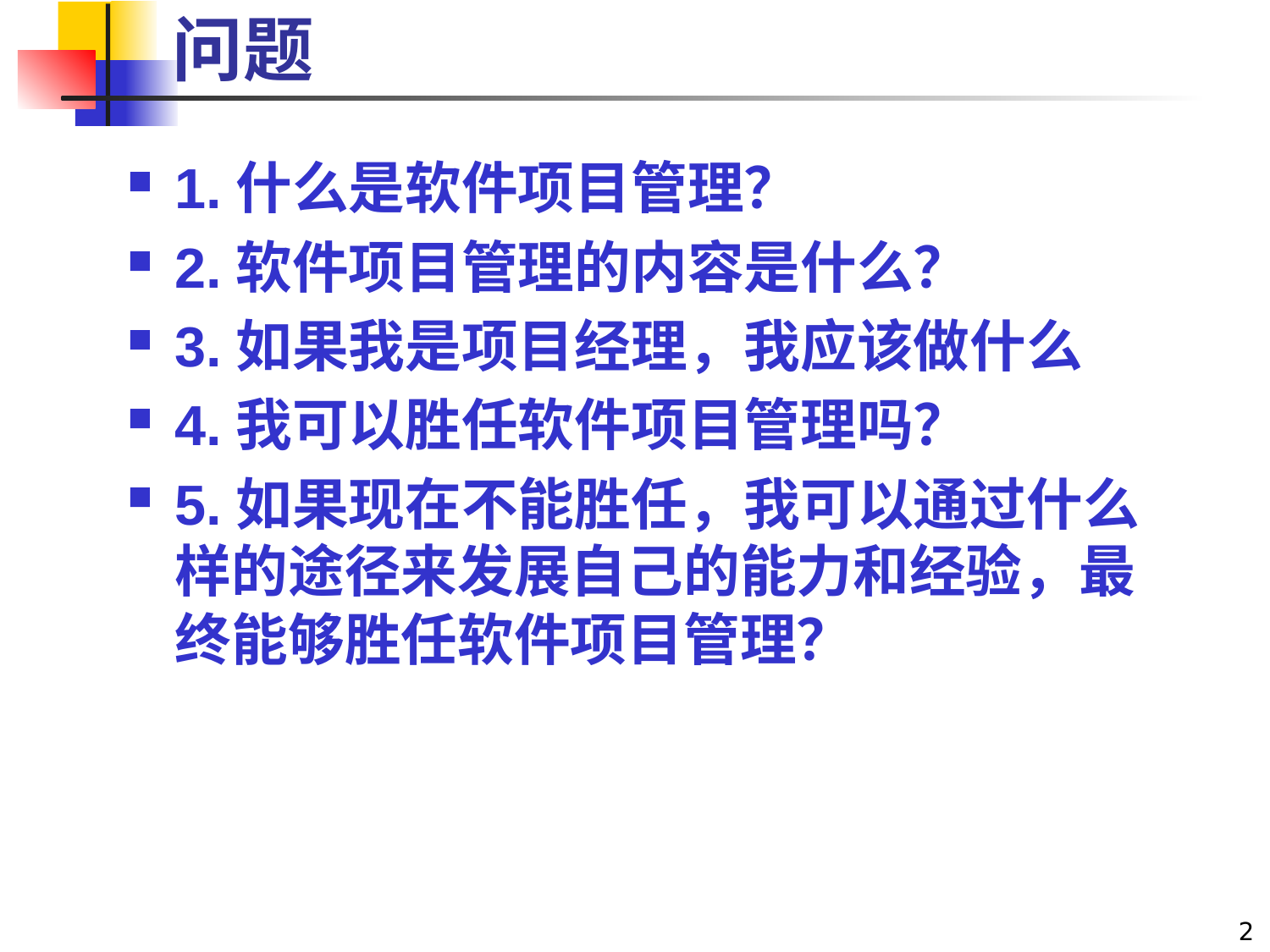

# 问题
1.什么是软件项目管理？
2.软件项目管理的内容是什么？
3.如果我是项目经理，我应该做什么
4.我可以胜任软件项目管理吗？
5.如果现在不能胜任，我可以通过什么样的途径来发展自己的能力和经验，最终能够胜任软件项目管理？
2